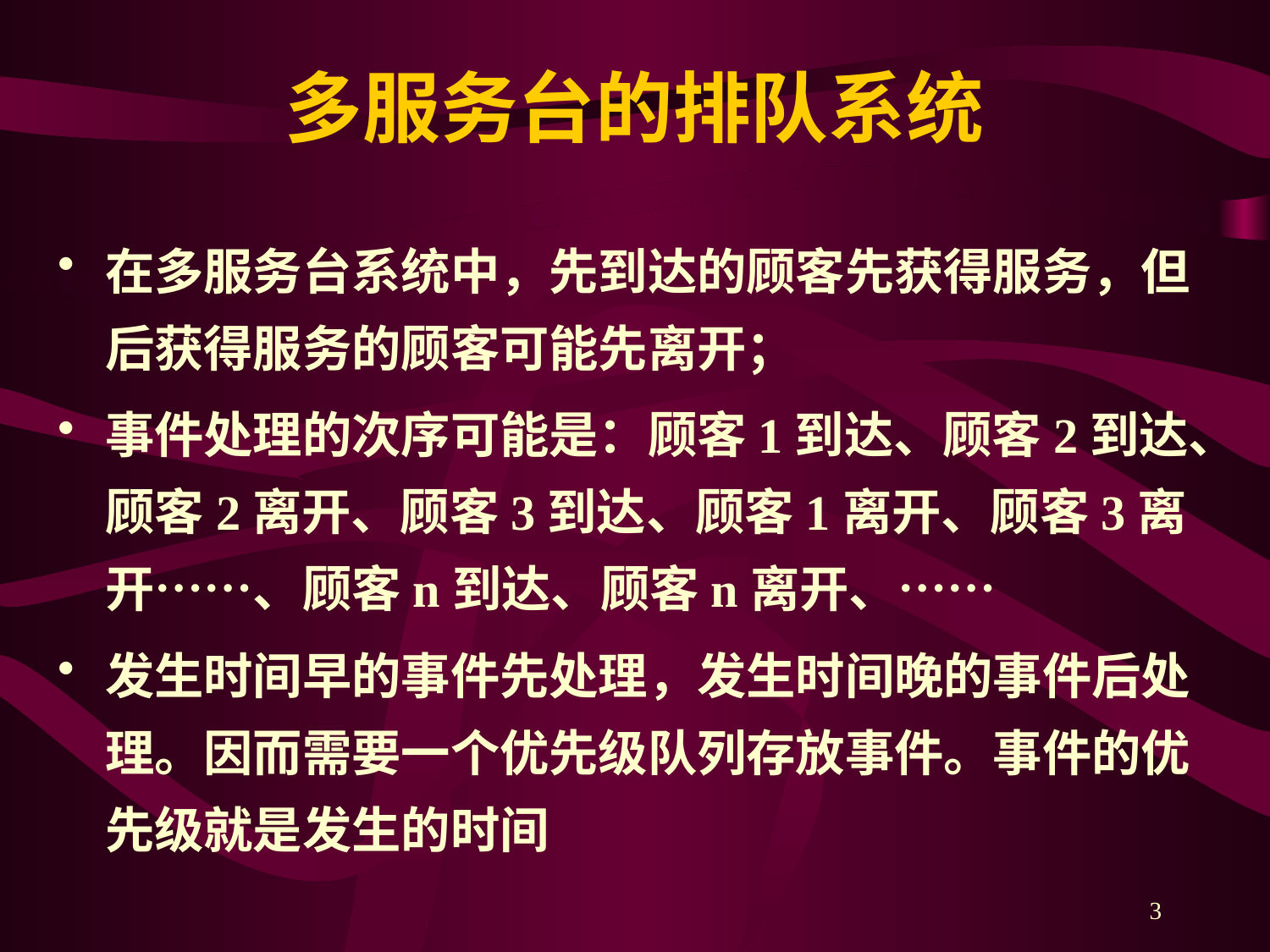

# 多服务台的排队系统
在多服务台系统中，先到达的顾客先获得服务，但后获得服务的顾客可能先离开；
事件处理的次序可能是：顾客1到达、顾客2到达、顾客2离开、顾客3到达、顾客1离开、顾客3离开……、顾客n到达、顾客n离开、……
发生时间早的事件先处理，发生时间晚的事件后处理。因而需要一个优先级队列存放事件。事件的优先级就是发生的时间
3